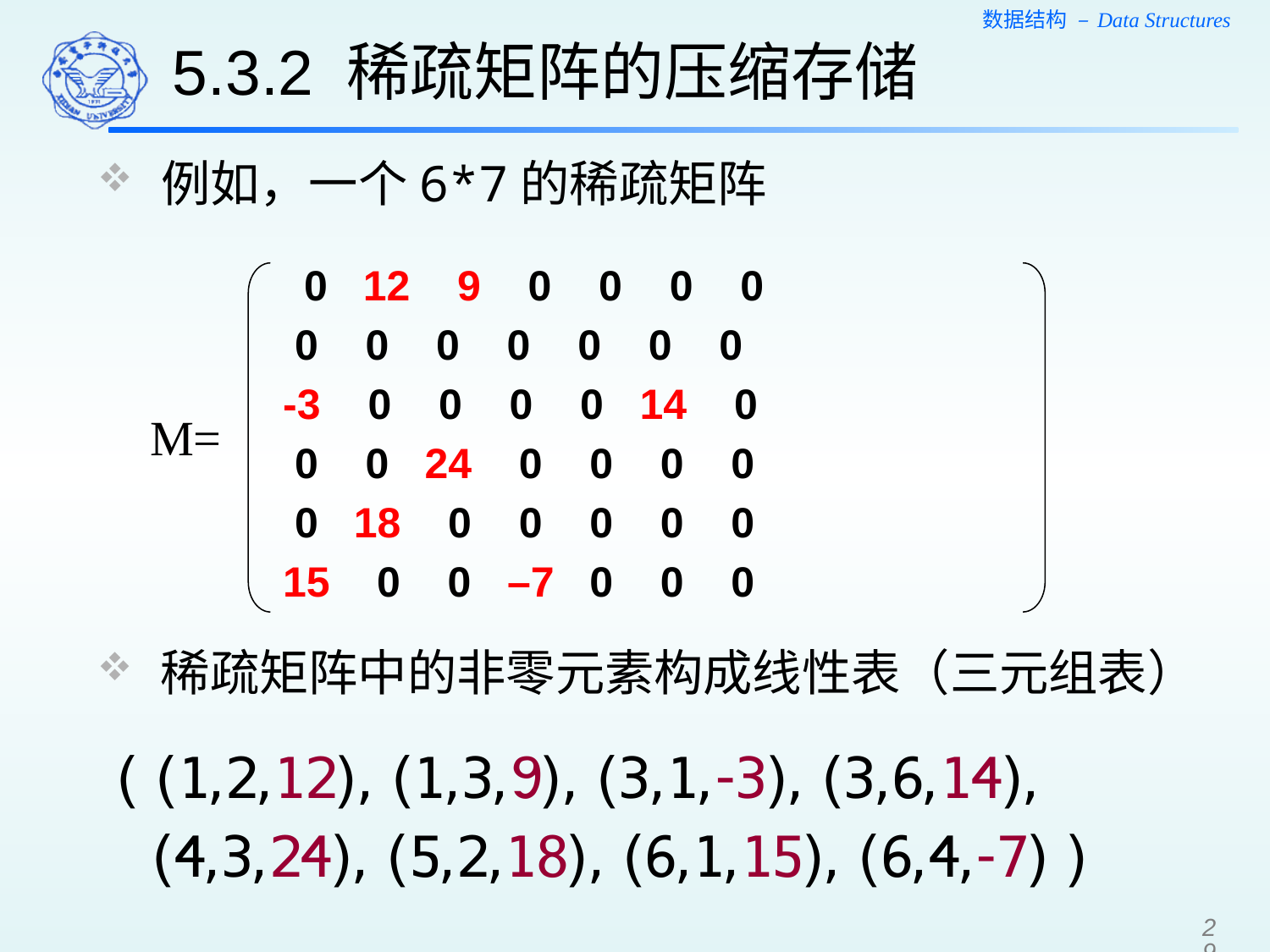

5.3.2 稀疏矩阵的压缩存储
例如，一个6*7的稀疏矩阵
 0   12    9    0    0    0    0
 0    0    0    0    0    0    0
-3    0    0    0    0   14    0
 0    0   24    0    0    0    0
 0   18    0    0    0    0    0
15    0    0   –7   0    0    0

M=
稀疏矩阵中的非零元素构成线性表（三元组表）
   ( (1,2,12), (1,3,9), (3,1,-3), (3,6,14),
     (4,3,24), (5,2,18), (6,1,15), (6,4,-7) )
29